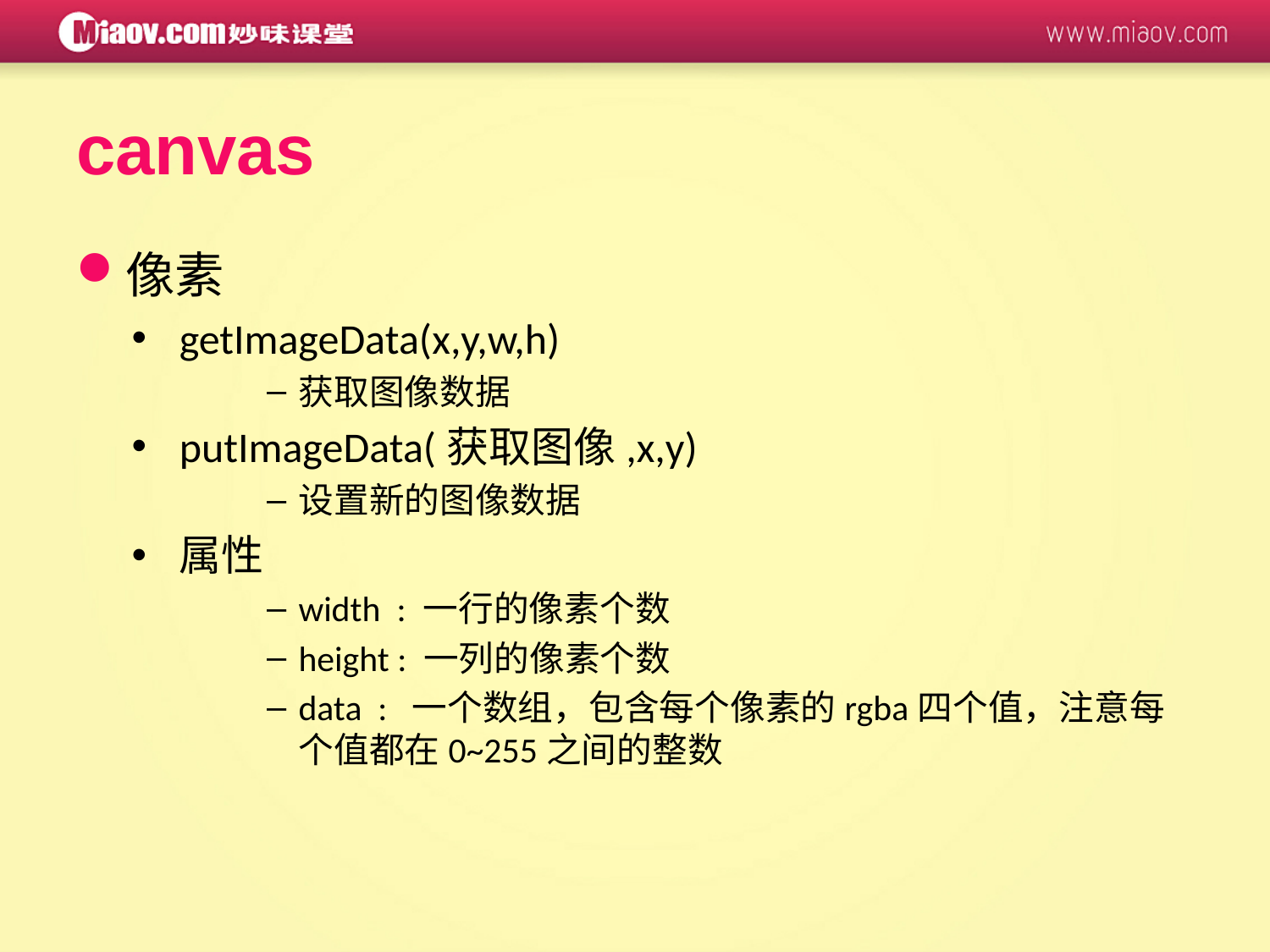

canvas
像素
getImageData(x,y,w,h)
获取图像数据
putImageData(获取图像,x,y)
设置新的图像数据
属性
width  : 一行的像素个数
height : 一列的像素个数
data  :  一个数组，包含每个像素的rgba四个值，注意每个值都在0~255之间的整数